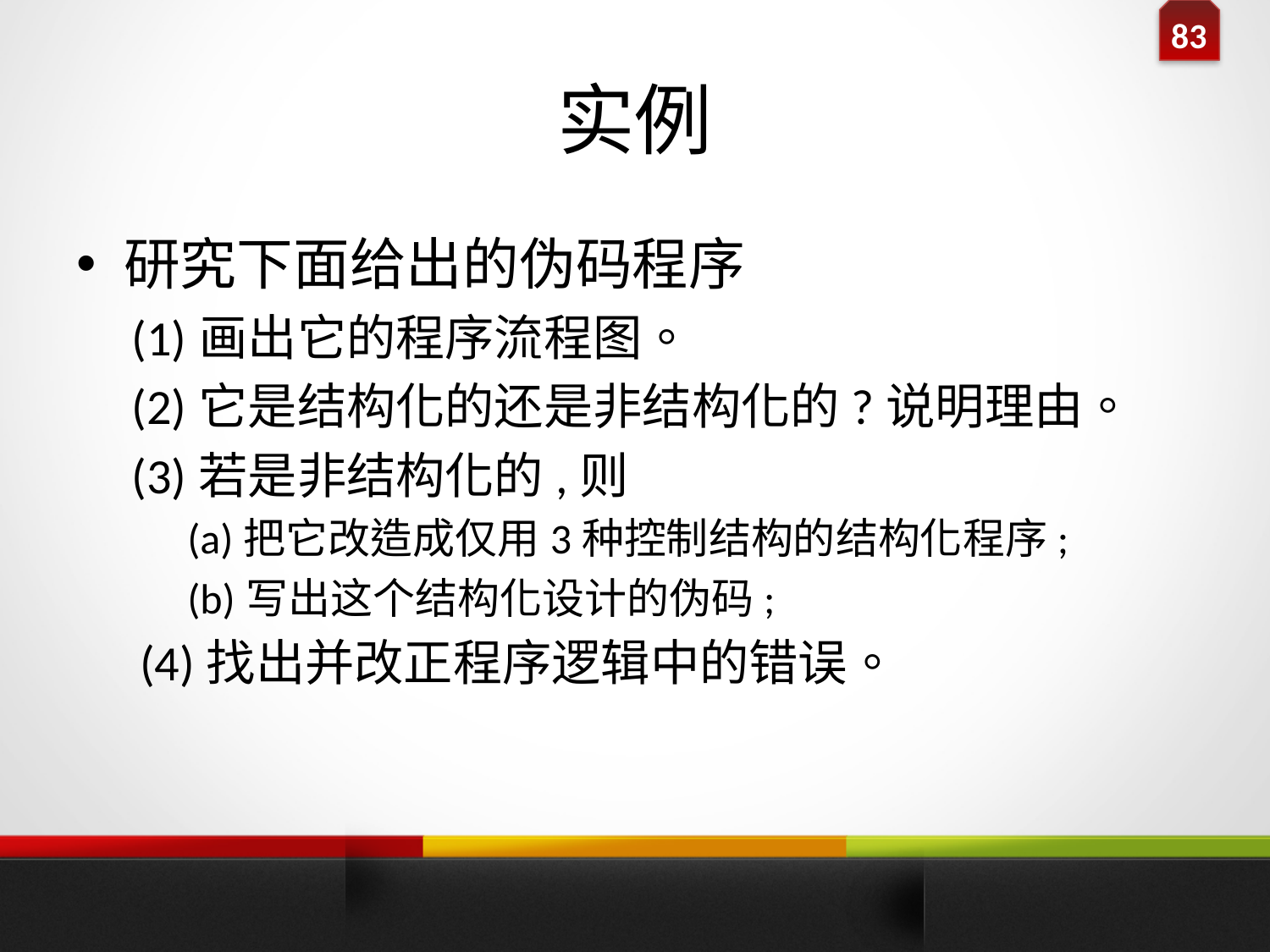

# 实例
研究下面给出的伪码程序
(1)画出它的程序流程图。
(2)它是结构化的还是非结构化的?说明理由。
(3)若是非结构化的,则
(a)把它改造成仅用3种控制结构的结构化程序;
(b)写出这个结构化设计的伪码;
(4)找出并改正程序逻辑中的错误。